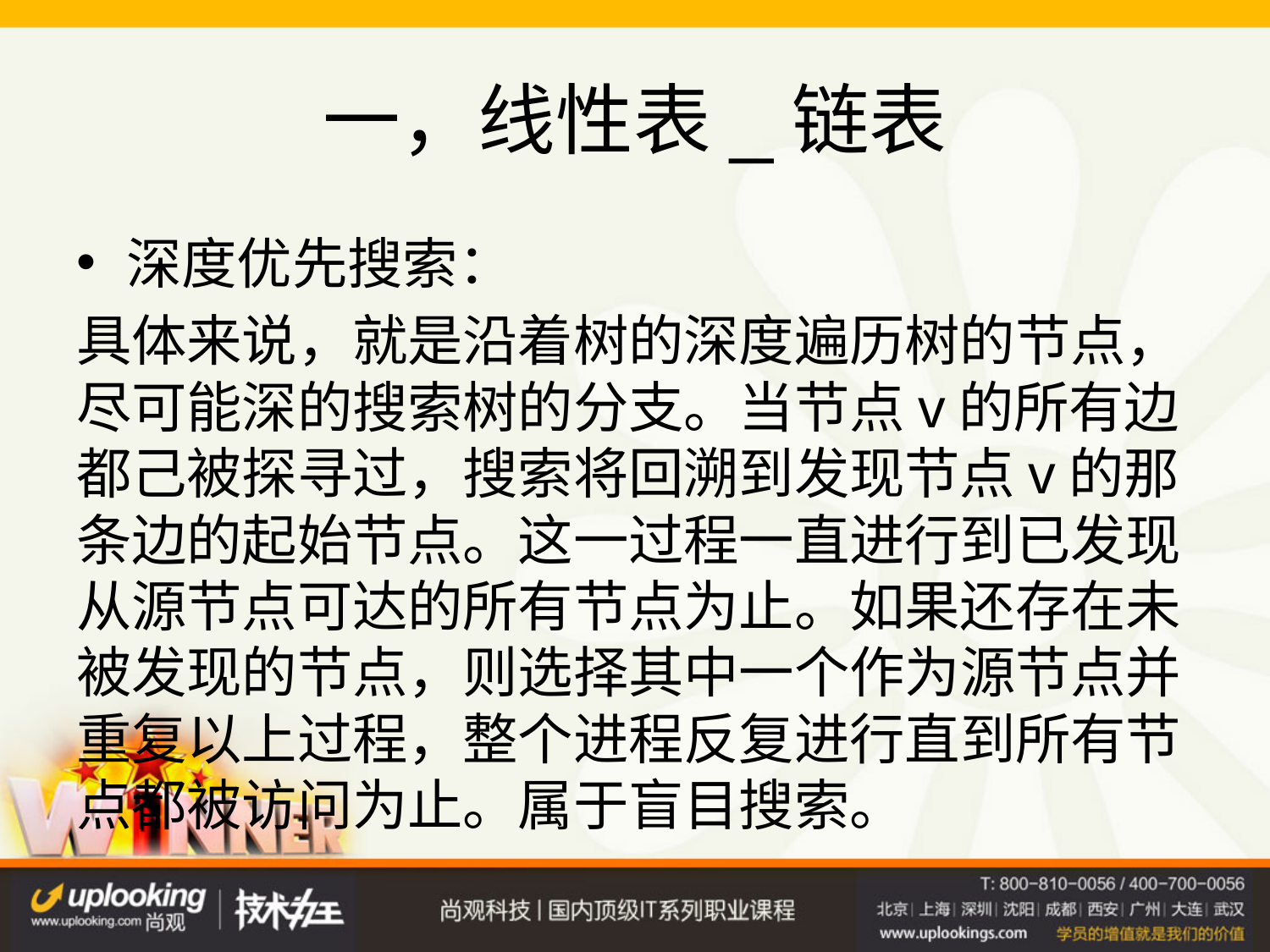

# 一，线性表_链表
深度优先搜索：
具体来说，就是沿着树的深度遍历树的节点， 尽可能深的搜索树的分支。当节点v的所有边都己被探寻过，搜索将回溯到发现节点v的那条边的起始节点。这一过程一直进行到已发现从源节点可达的所有节点为止。如果还存在未被发现的节点，则选择其中一个作为源节点并重复以上过程，整个进程反复进行直到所有节点都被访问为止。属于盲目搜索。